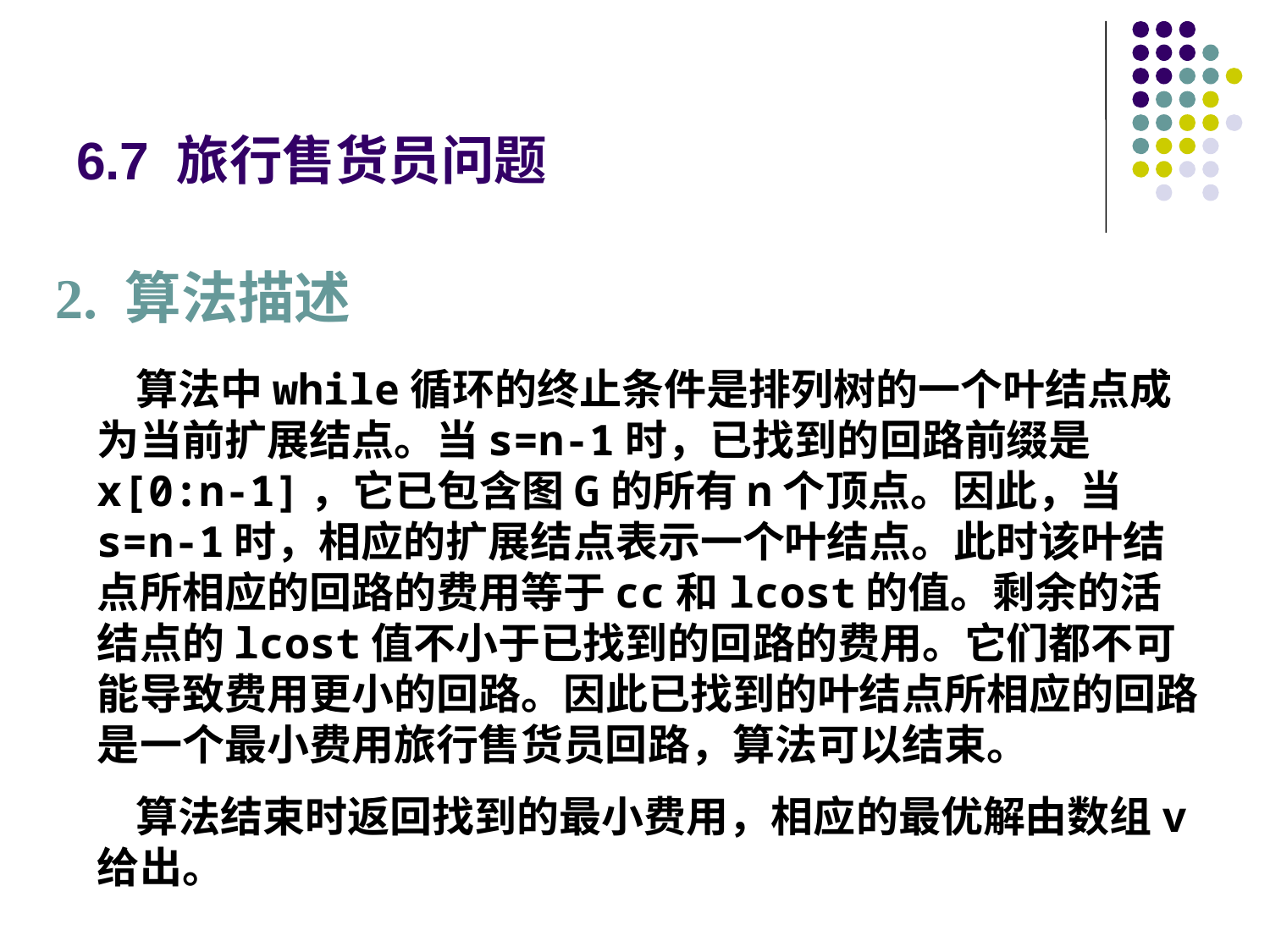

# 6.7 旅行售货员问题
2. 算法描述
   算法中while循环的终止条件是排列树的一个叶结点成为当前扩展结点。当s=n-1时，已找到的回路前缀是x[0:n-1]，它已包含图G的所有n个顶点。因此，当s=n-1时，相应的扩展结点表示一个叶结点。此时该叶结点所相应的回路的费用等于cc和lcost的值。剩余的活结点的lcost值不小于已找到的回路的费用。它们都不可能导致费用更小的回路。因此已找到的叶结点所相应的回路是一个最小费用旅行售货员回路，算法可以结束。
   算法结束时返回找到的最小费用，相应的最优解由数组v给出。